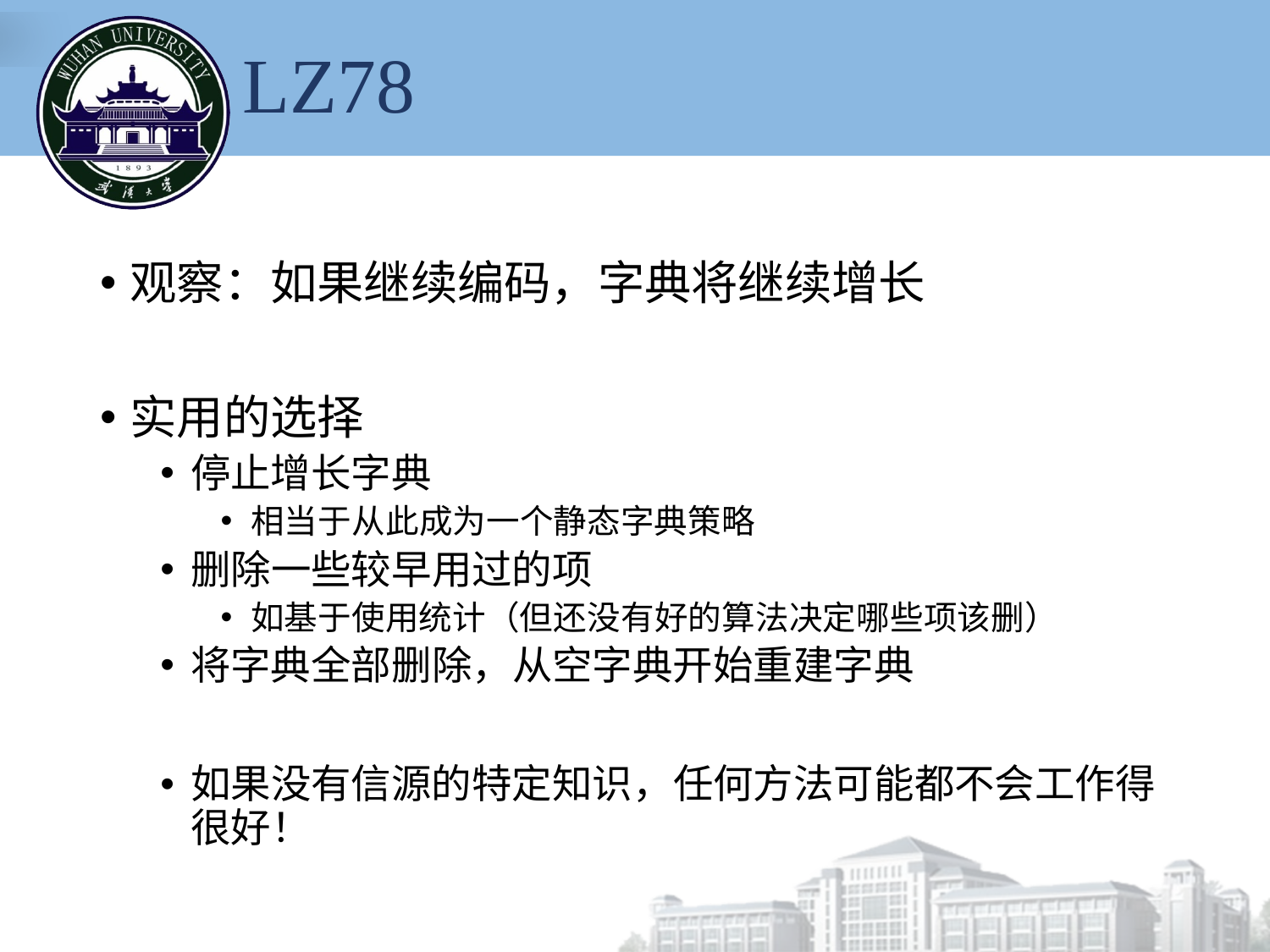

# LZ78
观察：如果继续编码，字典将继续增长

实用的选择
停止增长字典
相当于从此成为一个静态字典策略
删除一些较早用过的项
如基于使用统计（但还没有好的算法决定哪些项该删）
将字典全部删除，从空字典开始重建字典

如果没有信源的特定知识，任何方法可能都不会工作得很好！